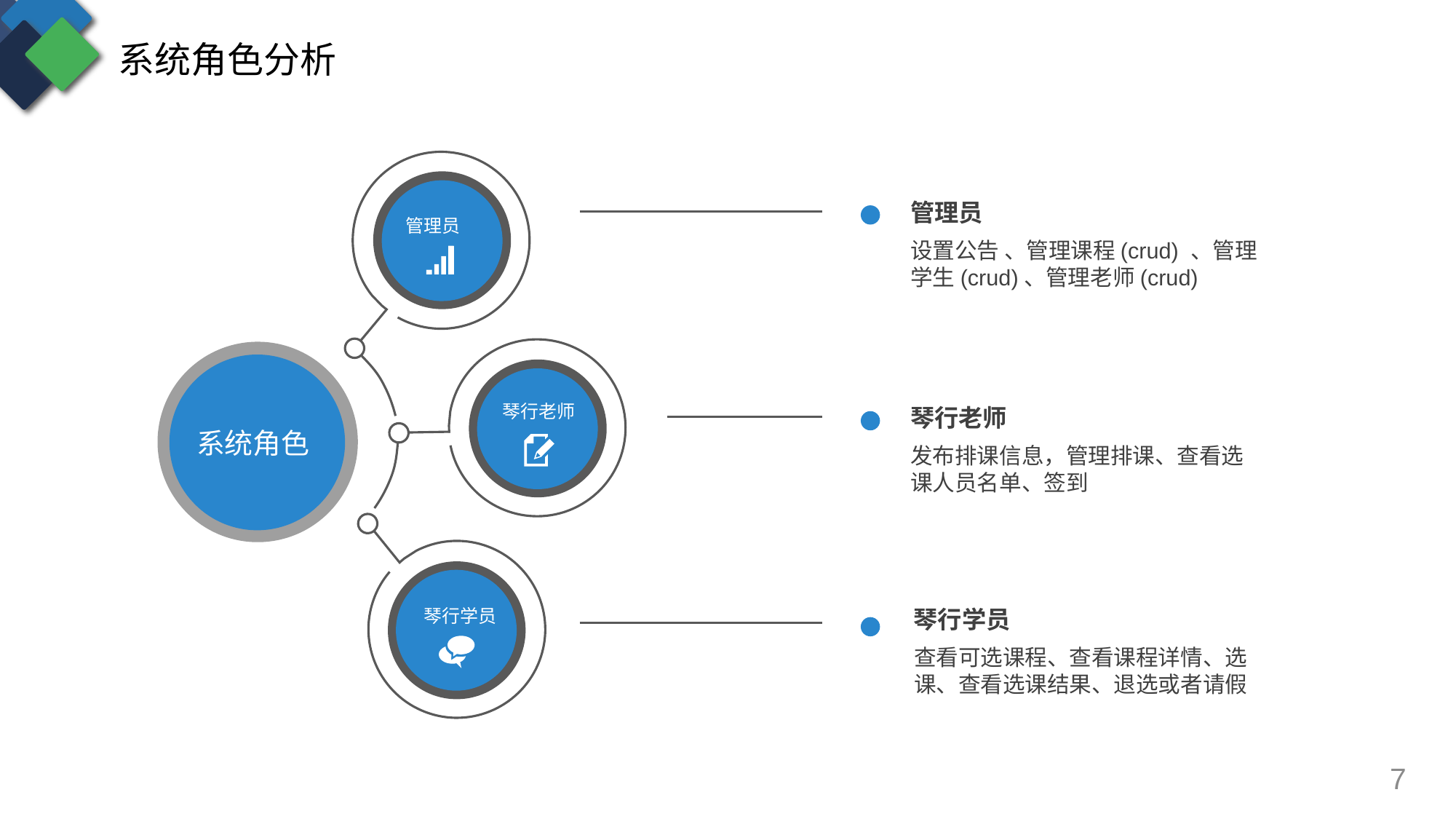

系统角色分析

管理员
管理员

设置公告 、管理课程(crud) 、管理学生(crud)、管理老师(crud)

琴行老师
琴行老师

系统角色

发布排课信息，管理排课、查看选课人员名单、签到

琴行学员
琴行学员

查看可选课程、查看课程详情、选课、查看选课结果、退选或者请假
7